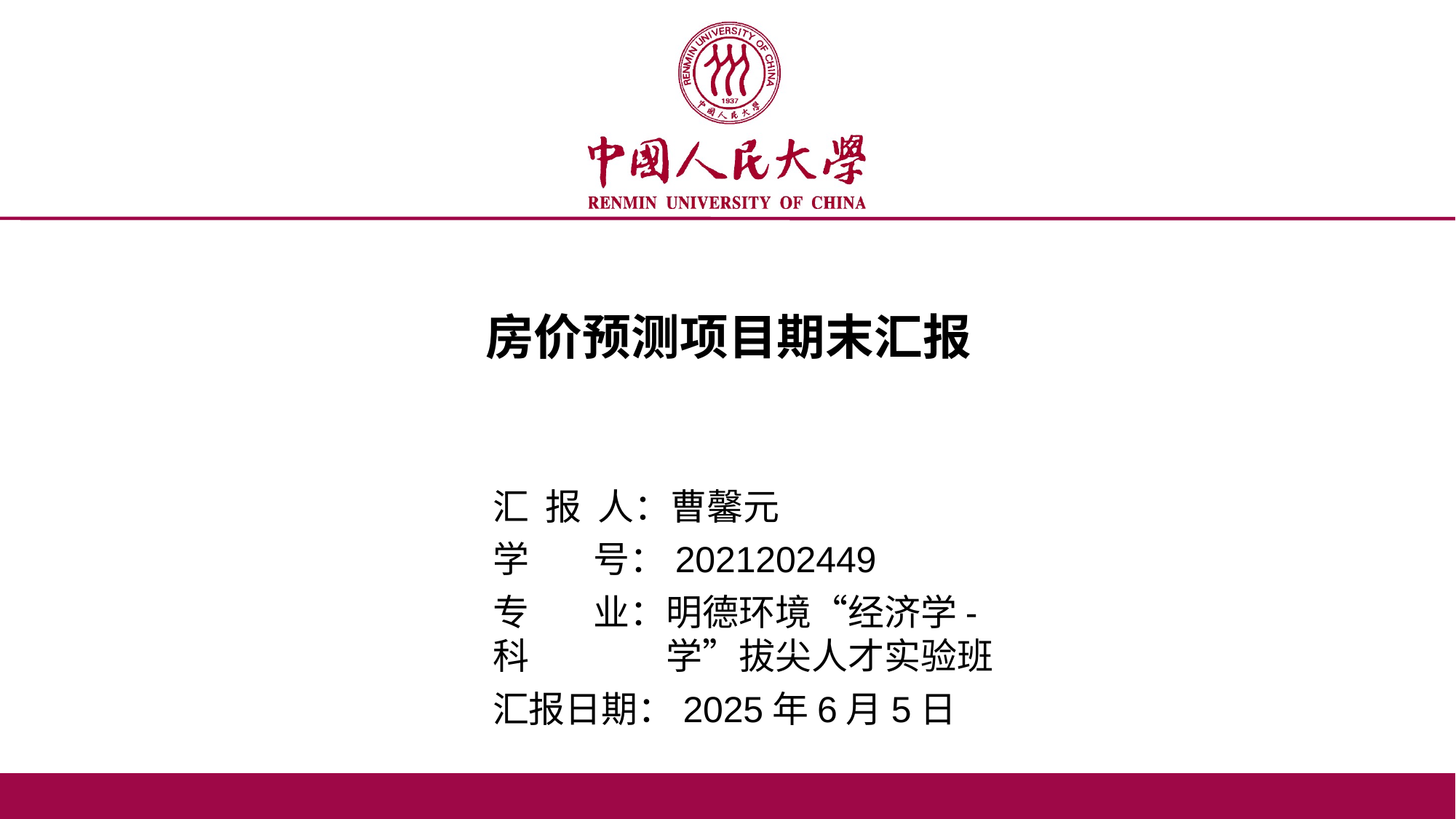

# 房价预测项目期末汇报
汇  报  人：曹馨元
学        号：2021202449
专        业：明德环境“经济学-科	        学”拔尖人才实验班
汇报日期：2025年6月5日